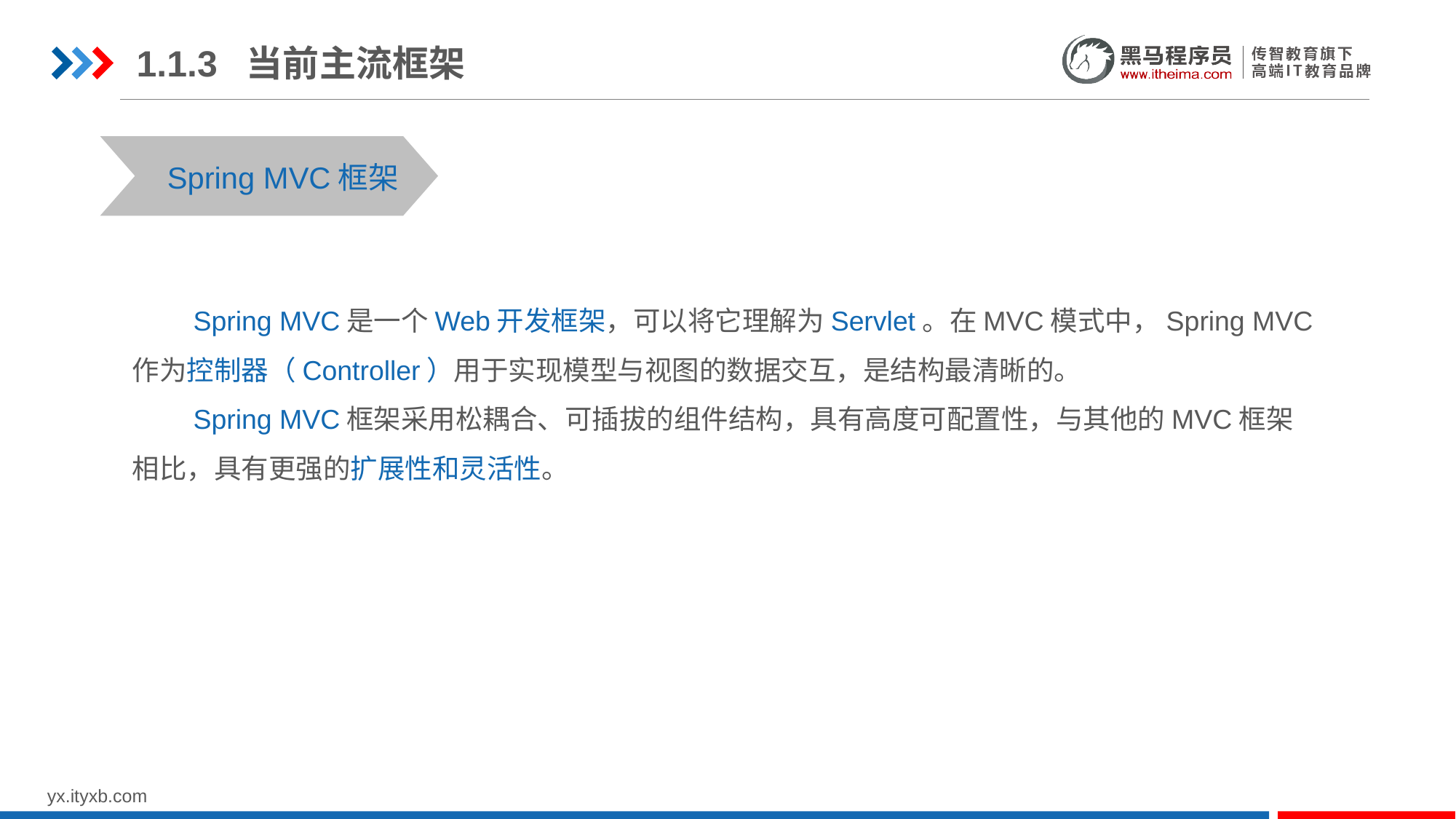

1.1.3  当前主流框架

Spring MVC框架
        Spring MVC是一个Web开发框架，可以将它理解为Servlet。在MVC模式中，Spring MVC作为控制器（Controller）用于实现模型与视图的数据交互，是结构最清晰的。
        Spring MVC框架采用松耦合、可插拔的组件结构，具有高度可配置性，与其他的MVC框架相比，具有更强的扩展性和灵活性。